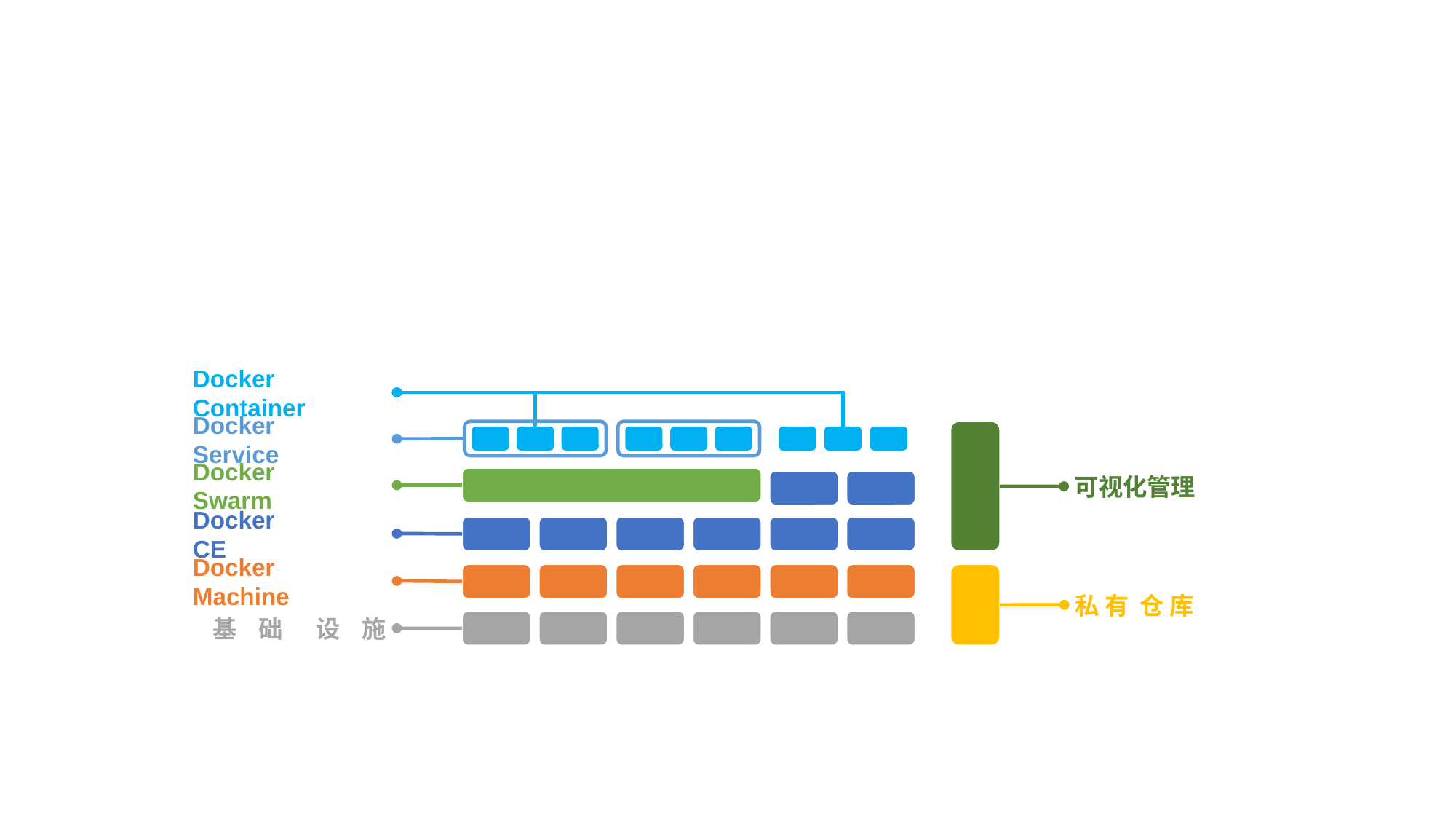

Docker Container
Docker     Service

Docker      Swarm
可视化管理

Docker             CE

Docker   Machine

私 有  仓 库
基    础      设    施